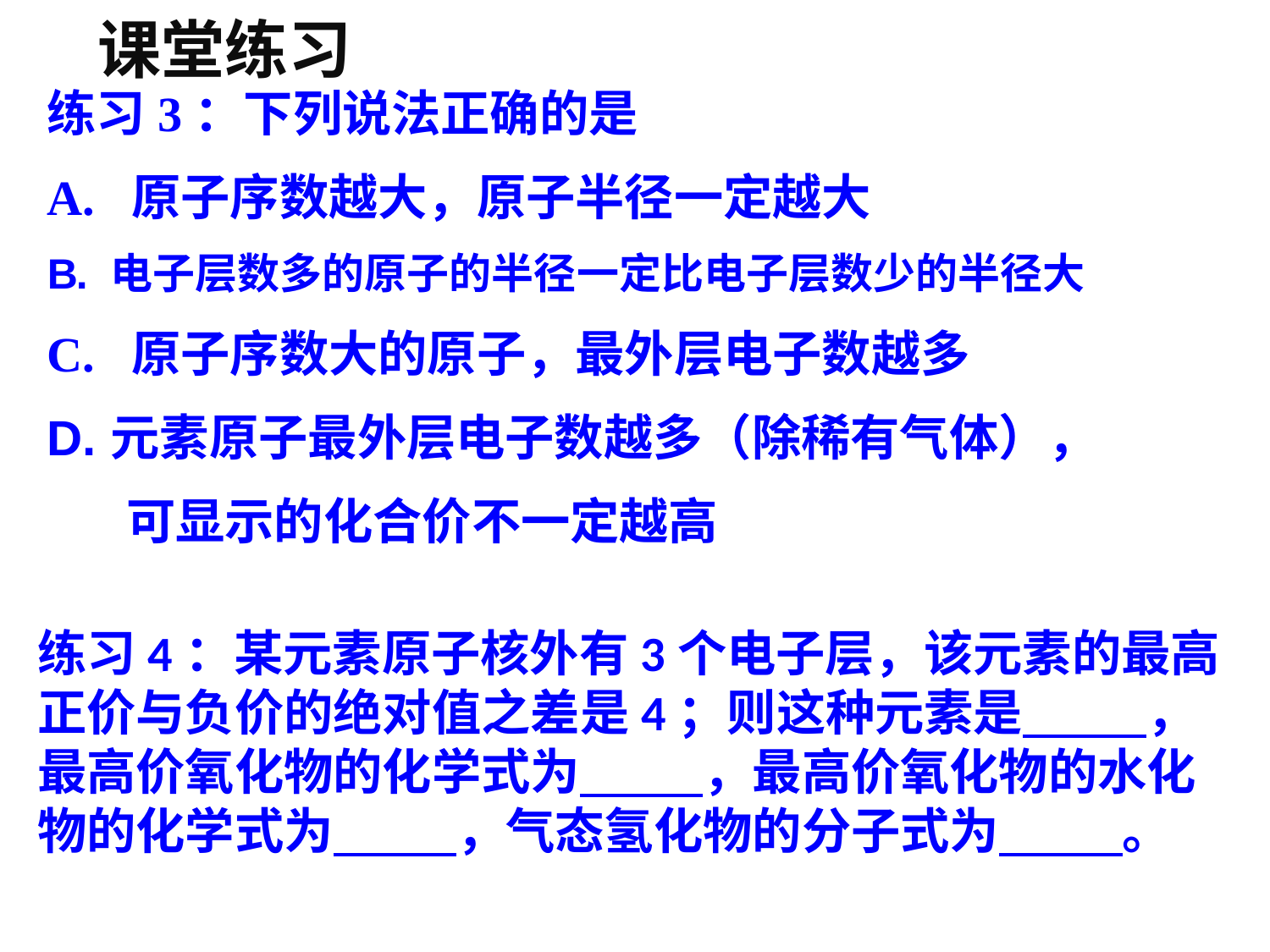

课堂练习
练习3：下列说法正确的是
A.  原子序数越大，原子半径一定越大
电子层数多的原子的半径一定比电子层数少的半径大
C.  原子序数大的原子，最外层电子数越多
元素原子最外层电子数越多（除稀有气体），
      可显示的化合价不一定越高
练习4：某元素原子核外有3个电子层，该元素的最高正价与负价的绝对值之差是4；则这种元素是           ， 最高价氧化物的化学式为           ，最高价氧化物的水化物的化学式为           ，气态氢化物的分子式为           。